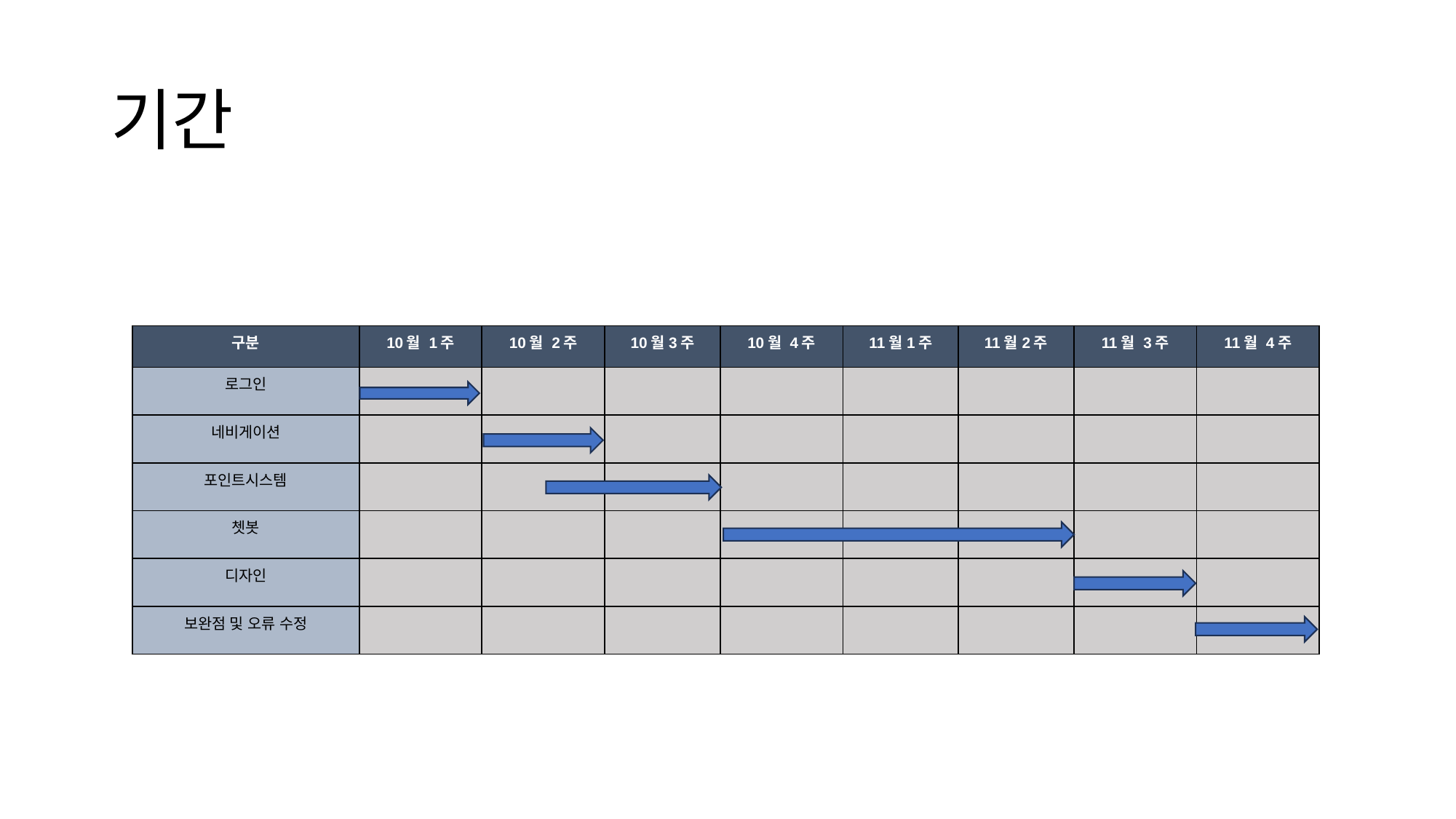

# 기간

| 구분 | 10월 1주 | 10월 2주 | 10월3주 | 10월 4주 | 11월1주 | 11월2주 | 11월 3주 | 11월 4주 |
| --- | --- | --- | --- | --- | --- | --- | --- | --- |
| 로그인 |  |  |  |  |  |  |  |  |
| 네비게이션 |  |  |  |  |  |  |  |  |
| 포인트시스템 |  |  |  |  |  |  |  |  |
| 쳇봇 |  |  |  |  |  |  |  |  |
| 디자인 |  |  |  |  |  |  |  |  |
| 보완점 및 오류 수정 |  |  |  |  |  |  |  |  |